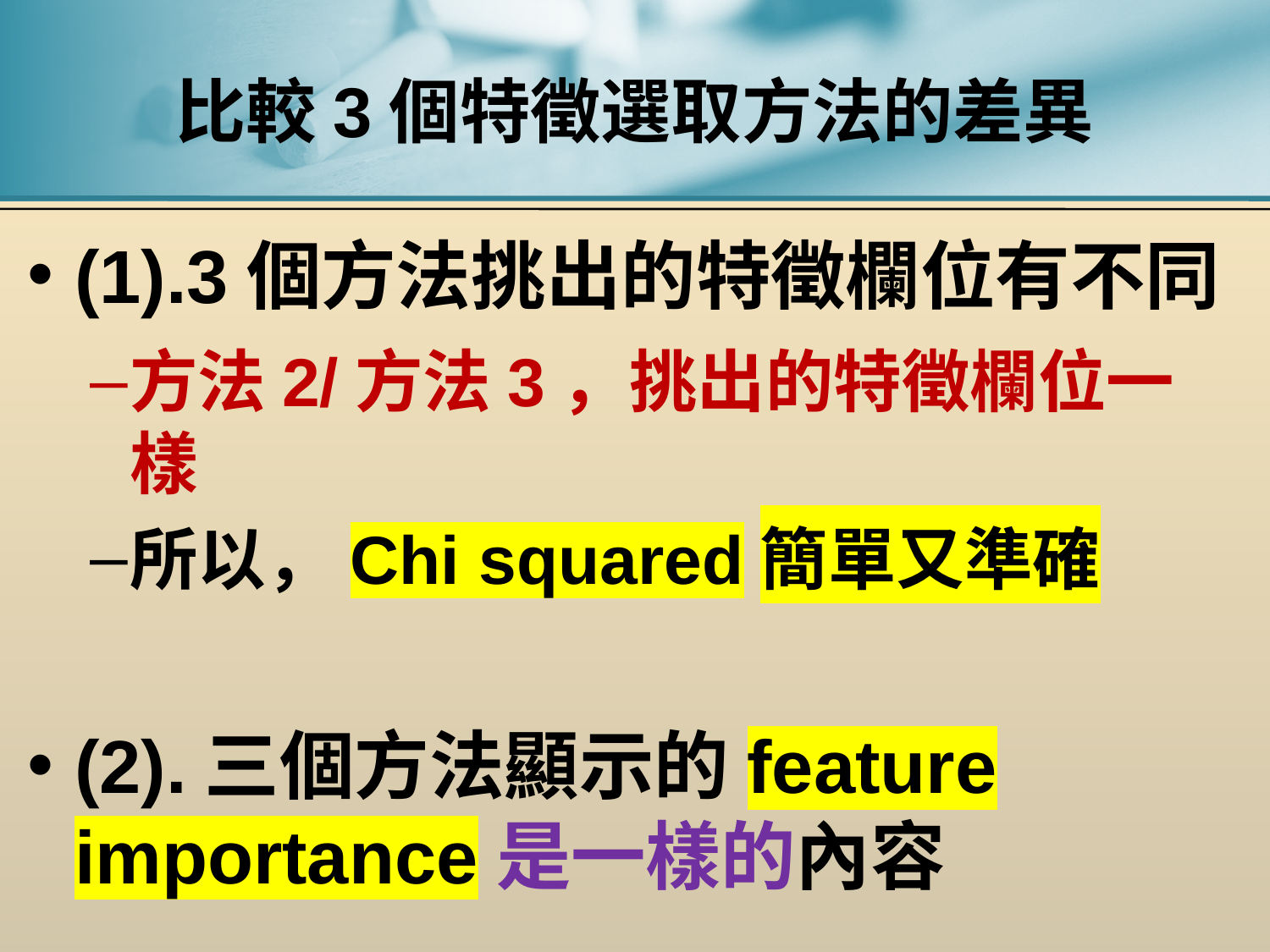

# 比較3個特徵選取方法的差異
(1).3個方法挑出的特徵欄位有不同
方法2/方法3，挑出的特徵欄位一樣
所以，Chi squared簡單又準確

(2).三個方法顯示的feature importance是一樣的內容